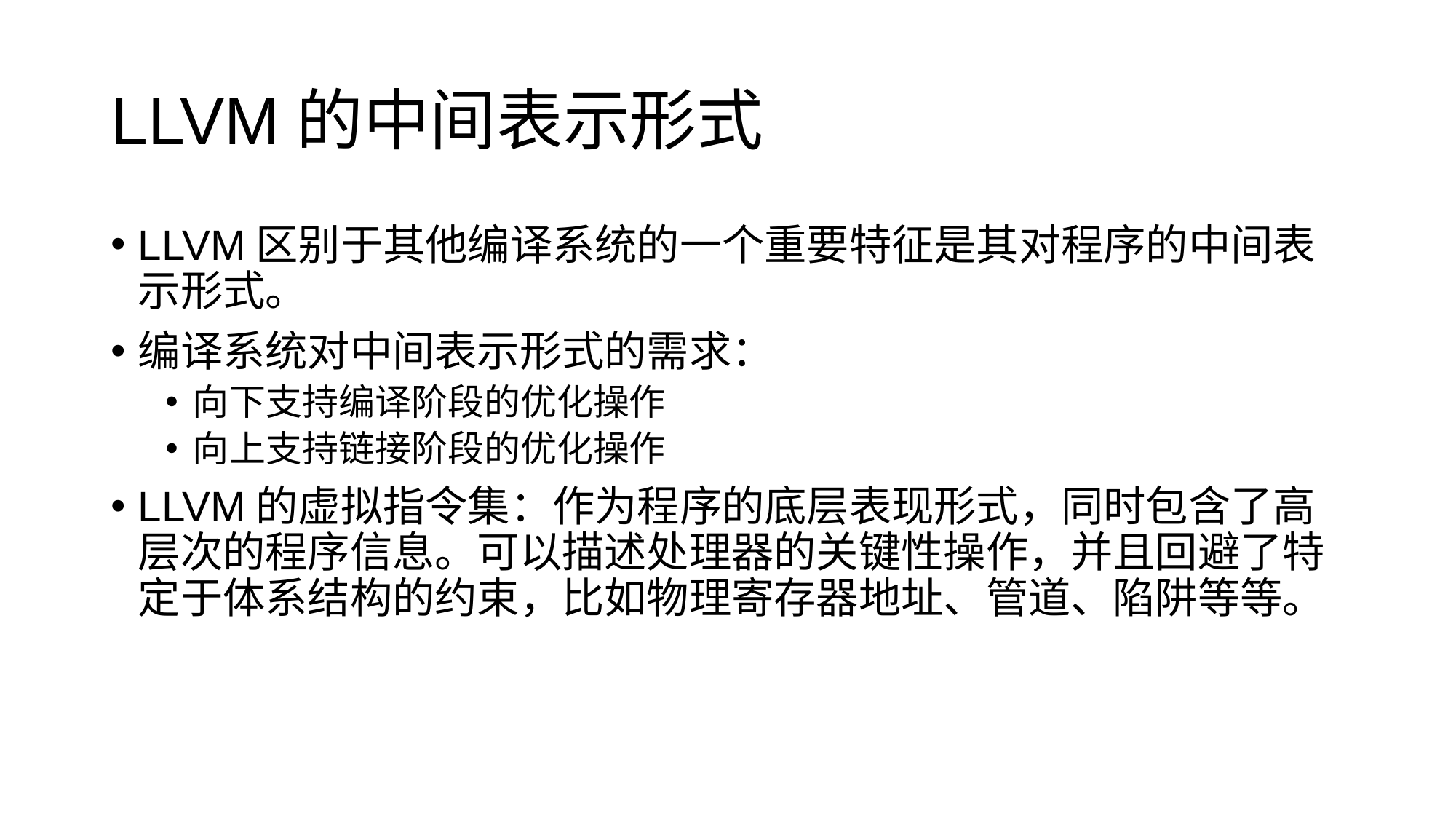

# LLVM的中间表示形式
LLVM区别于其他编译系统的一个重要特征是其对程序的中间表示形式。
编译系统对中间表示形式的需求：
向下支持编译阶段的优化操作
向上支持链接阶段的优化操作
LLVM的虚拟指令集：作为程序的底层表现形式，同时包含了高层次的程序信息。可以描述处理器的关键性操作，并且回避了特定于体系结构的约束，比如物理寄存器地址、管道、陷阱等等。